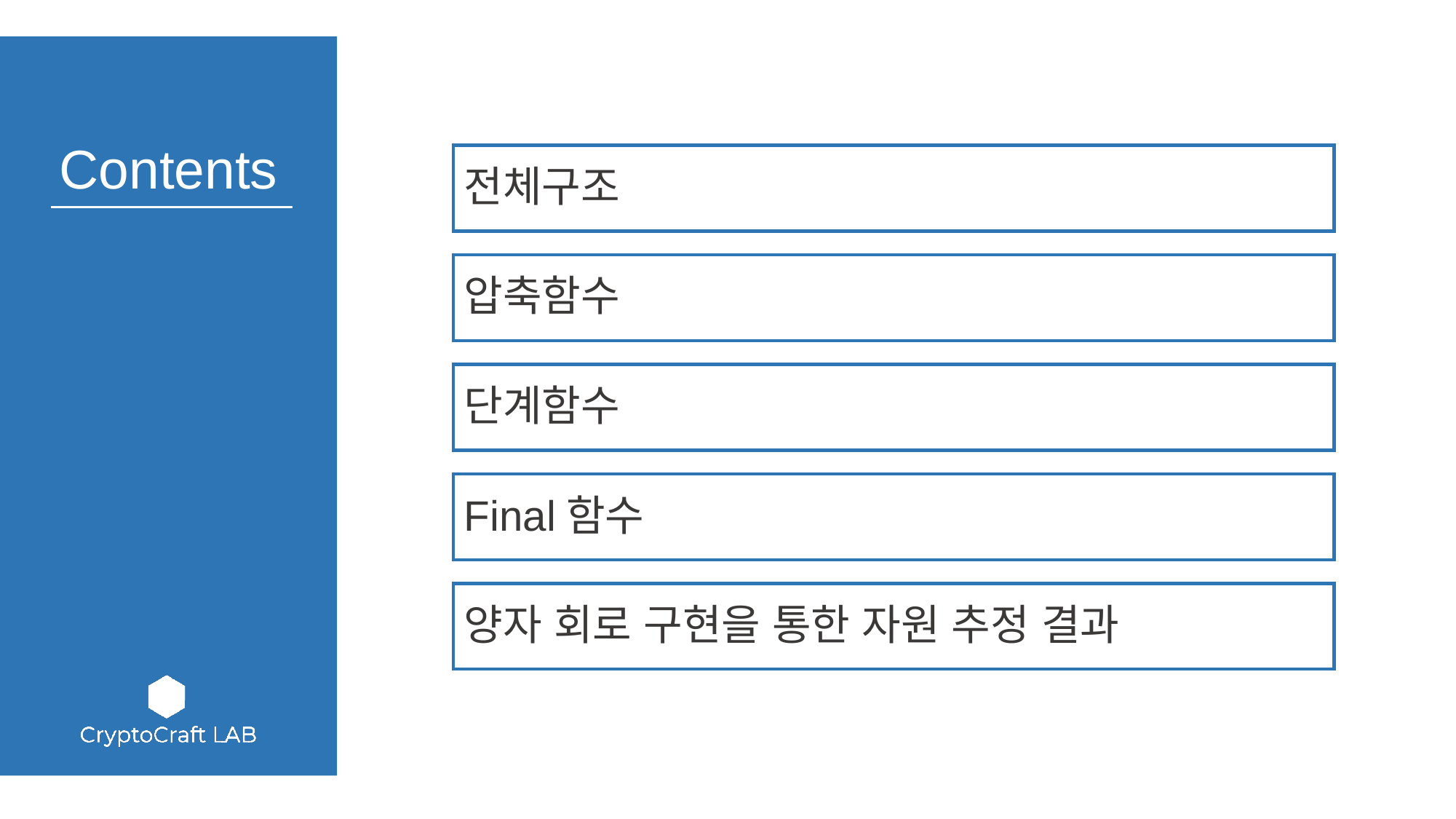

전체구조
압축함수
단계함수

Final함수
양자 회로 구현을 통한 자원 추정 결과